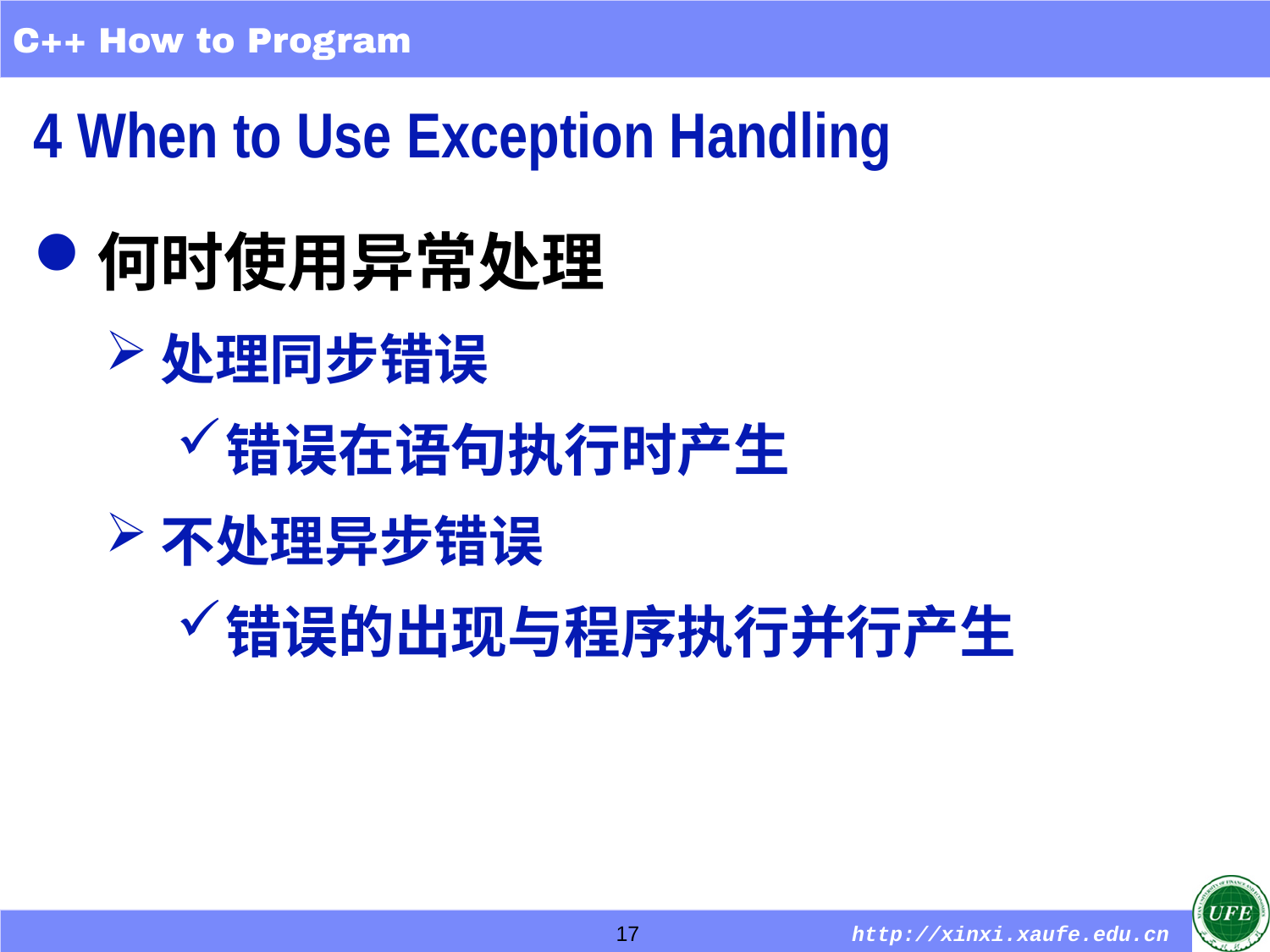

4 When to Use Exception Handling
何时使用异常处理
处理同步错误
错误在语句执行时产生
不处理异步错误
错误的出现与程序执行并行产生
17